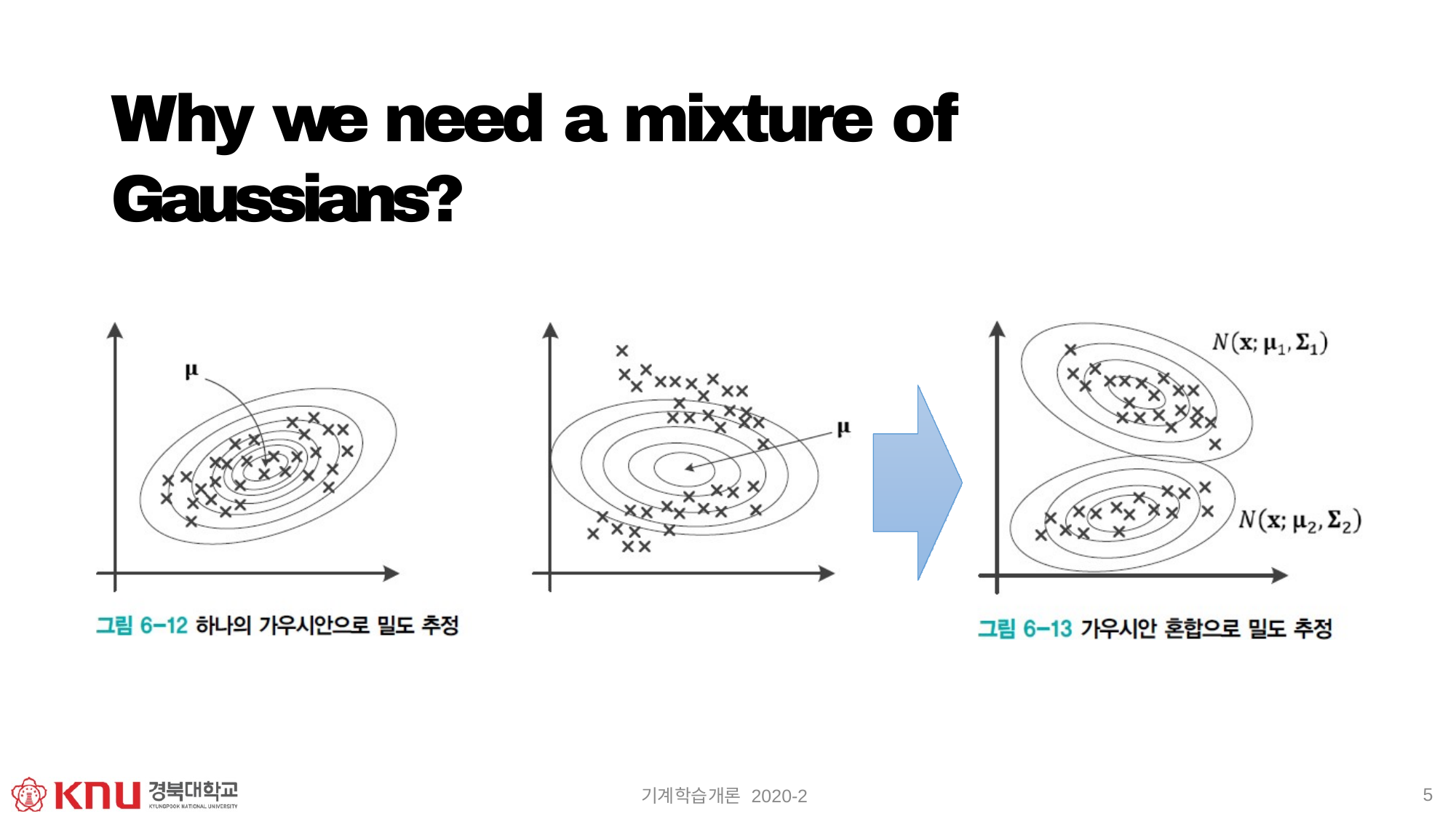

# Why we need a mixture of Gaussians?

5
기계학습개론 2020-2